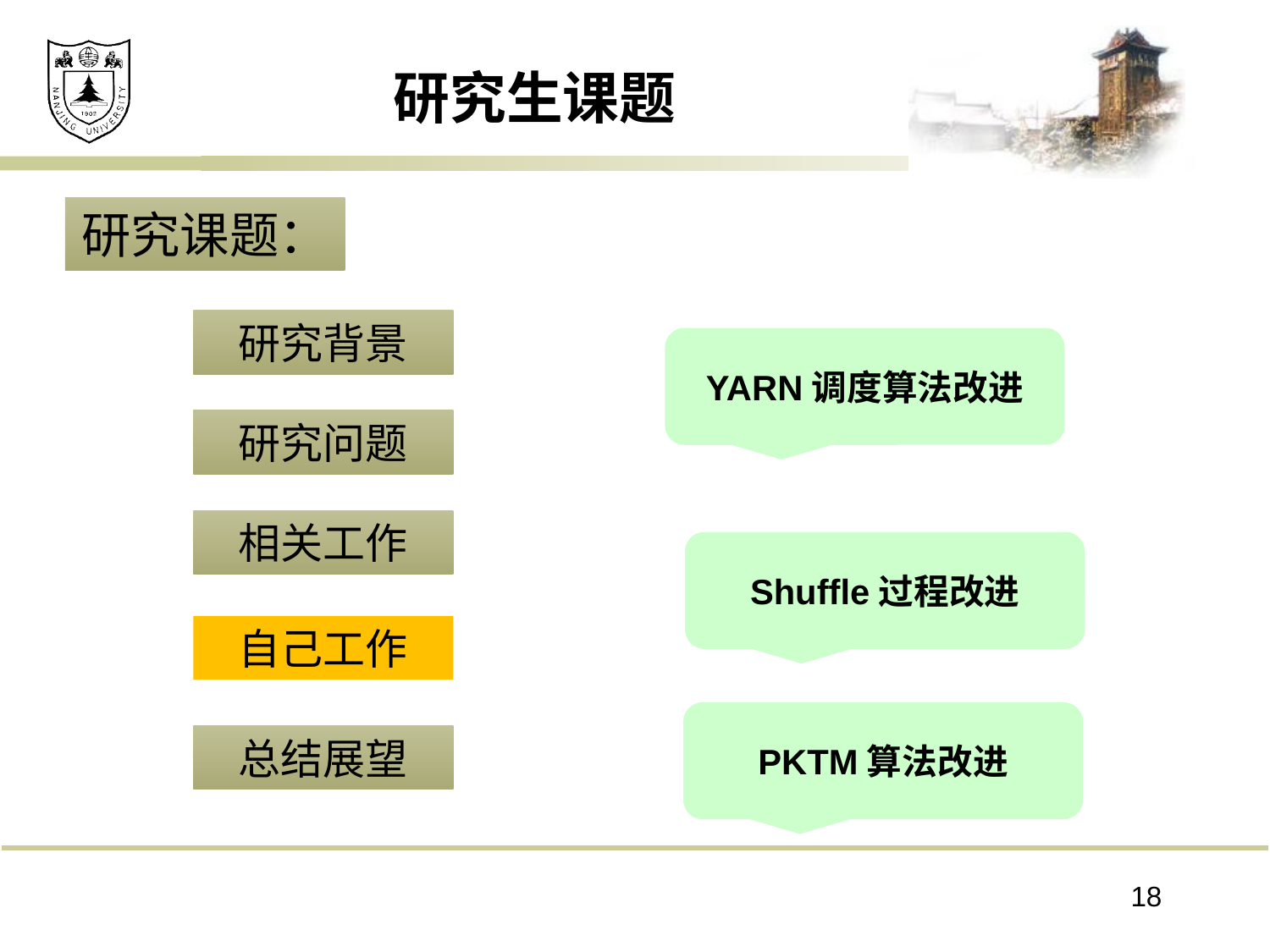

研究生课题
研究课题：
研究背景
YARN调度算法改进
研究问题
相关工作
Shuffle过程改进
自己工作
PKTM算法改进
总结展望
18